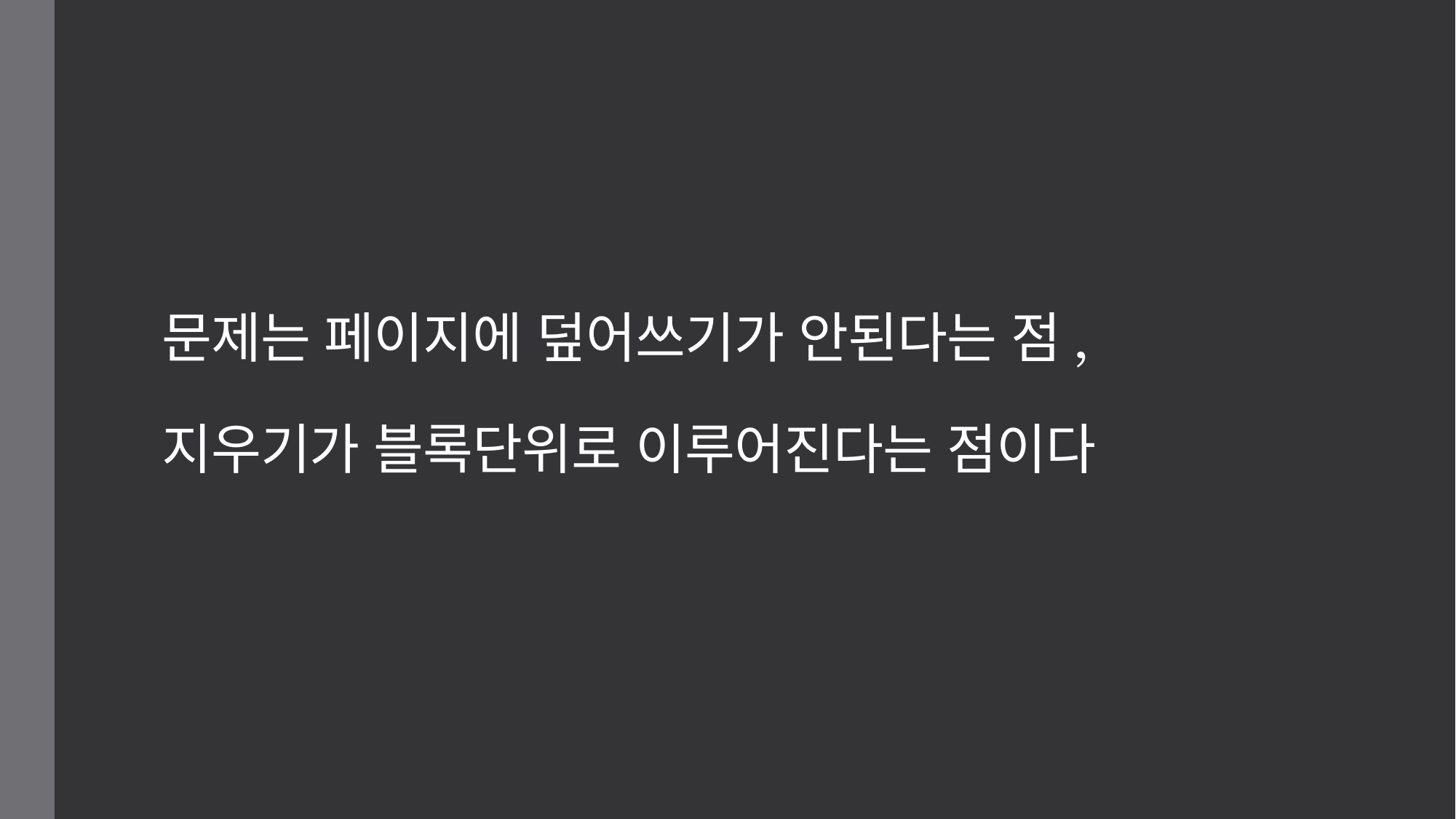

# 문제는 페이지에 덮어쓰기가 안된다는 점, 지우기가 블록단위로 이루어진다는 점이다